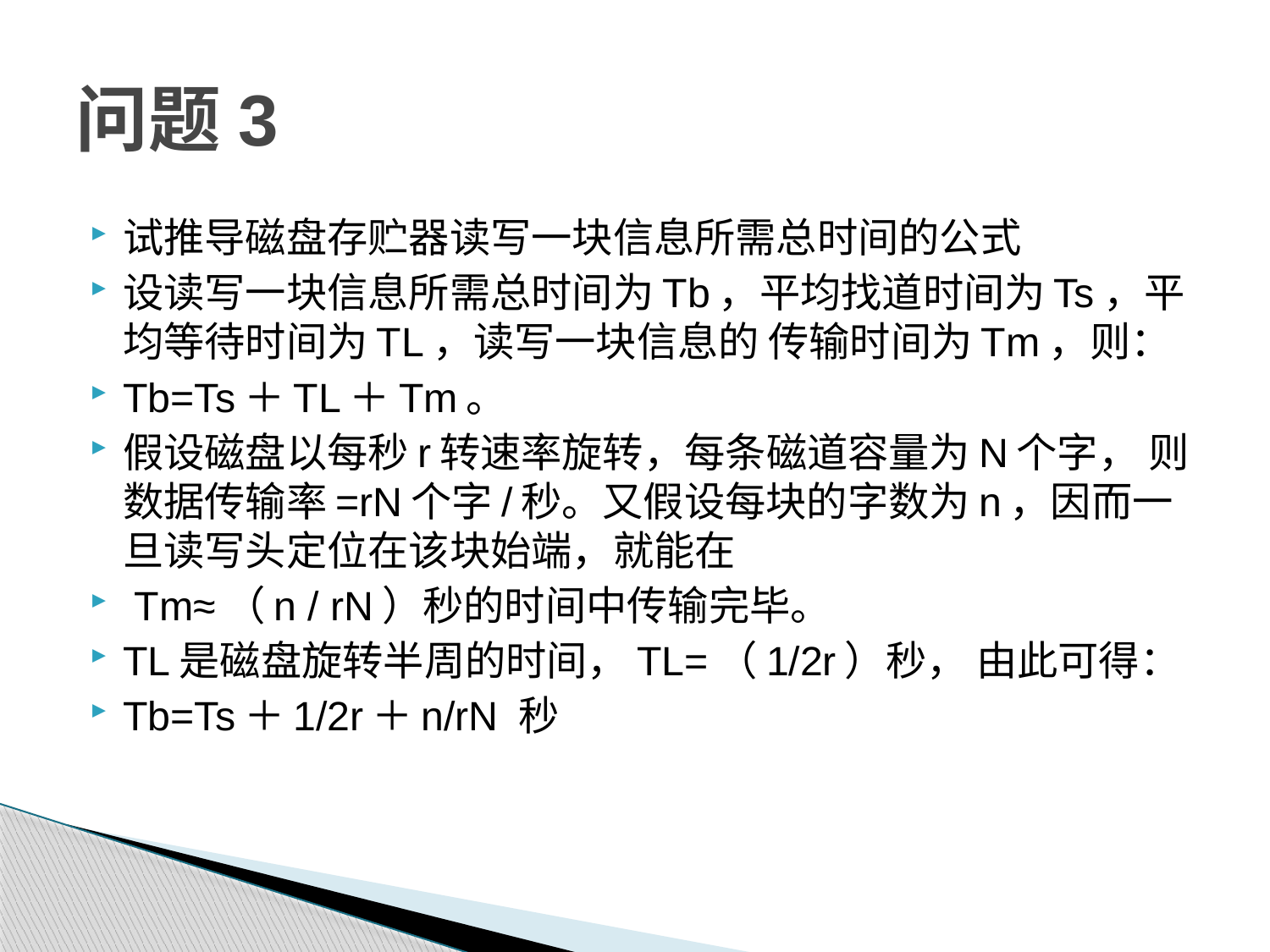

# 问题3
试推导磁盘存贮器读写一块信息所需总时间的公式
设读写一块信息所需总时间为Tb，平均找道时间为Ts，平均等待时间为TL，读写一块信息的 传输时间为Tm，则：
Tb=Ts＋TL＋Tm。
假设磁盘以每秒r转速率旋转，每条磁道容量为N个字， 则数据传输率=rN个字/秒。又假设每块的字数为n，因而一旦读写头定位在该块始端，就能在
 Tm≈（n / rN）秒的时间中传输完毕。
TL是磁盘旋转半周的时间，TL=（1/2r）秒， 由此可得：
Tb=Ts＋1/2r＋n/rN 秒